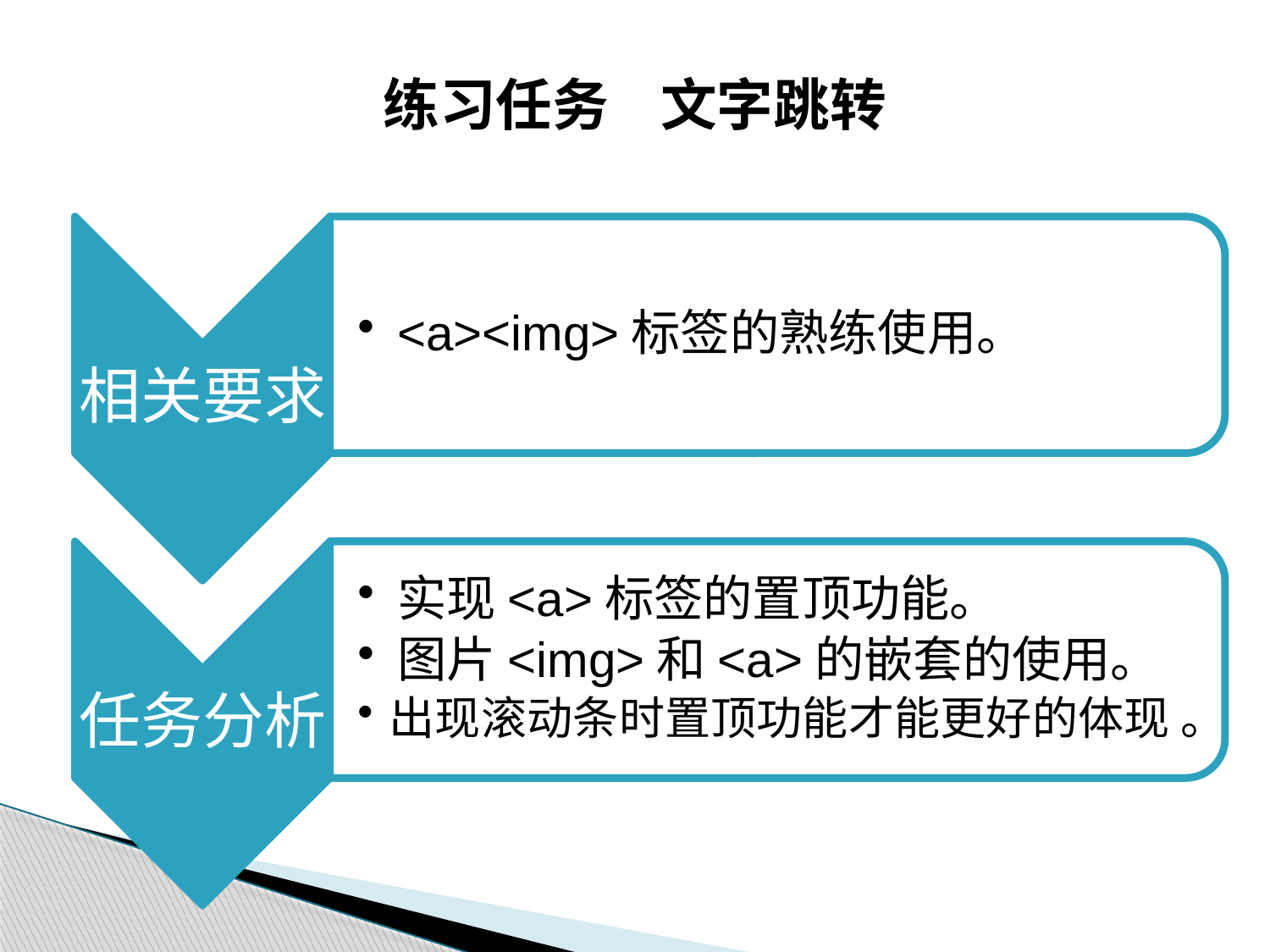

# 练习任务    文字跳转
相关要求
<a><img>标签的熟练使用。
任务分析
实现<a>标签的置顶功能。
图片<img>和<a>的嵌套的使用。
出现滚动条时置顶功能才能更好的体现 。